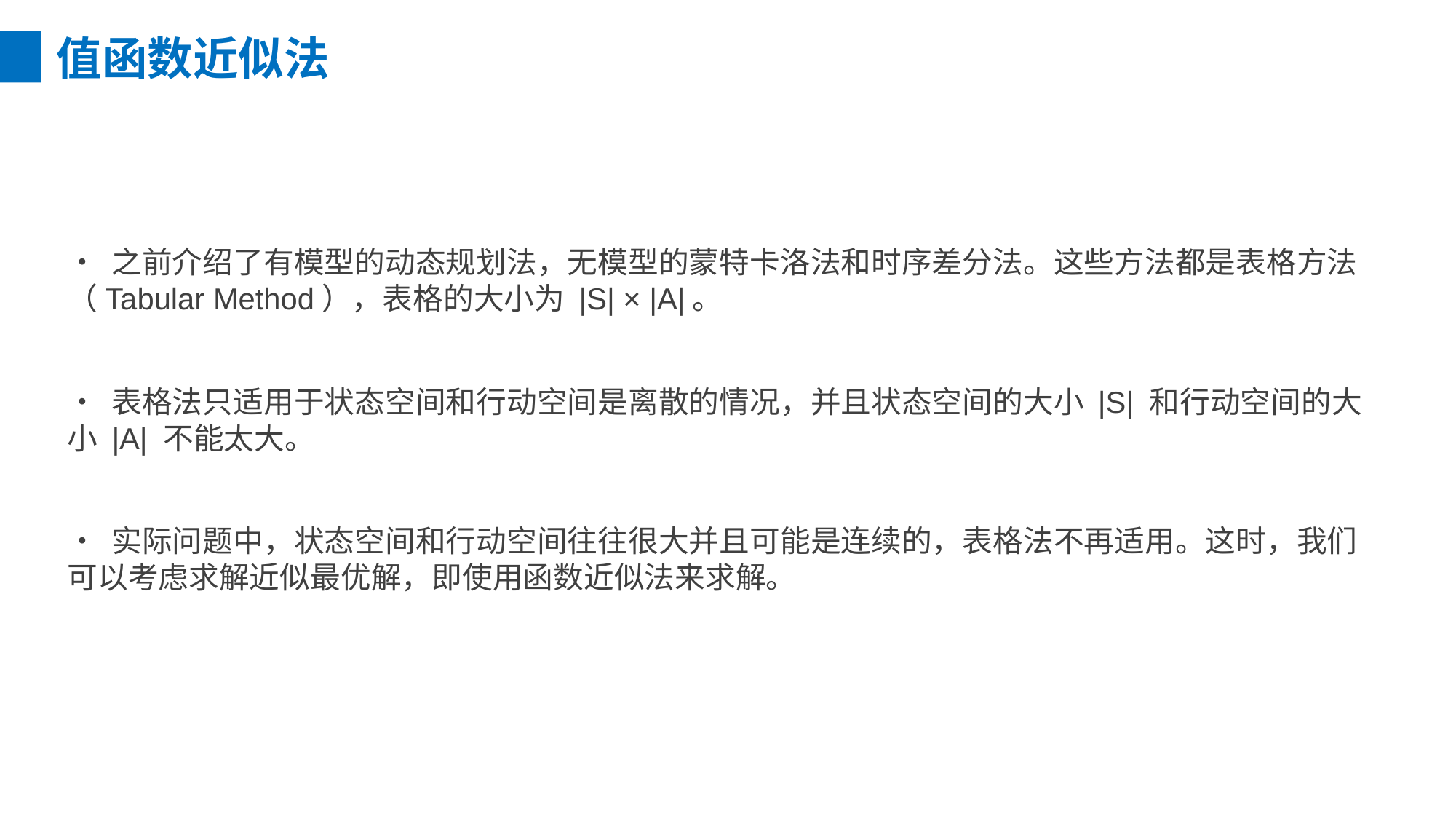

值函数近似法

• 之前介绍了有模型的动态规划法，无模型的蒙特卡洛法和时序差分法。这些方法都是表格方法（Tabular Method），表格的大小为 |S| × |A|。

• 表格法只适用于状态空间和行动空间是离散的情况，并且状态空间的大小 |S| 和行动空间的大小 |A| 不能太大。

• 实际问题中，状态空间和行动空间往往很大并且可能是连续的，表格法不再适用。这时，我们可以考虑求解近似最优解，即使用函数近似法来求解。